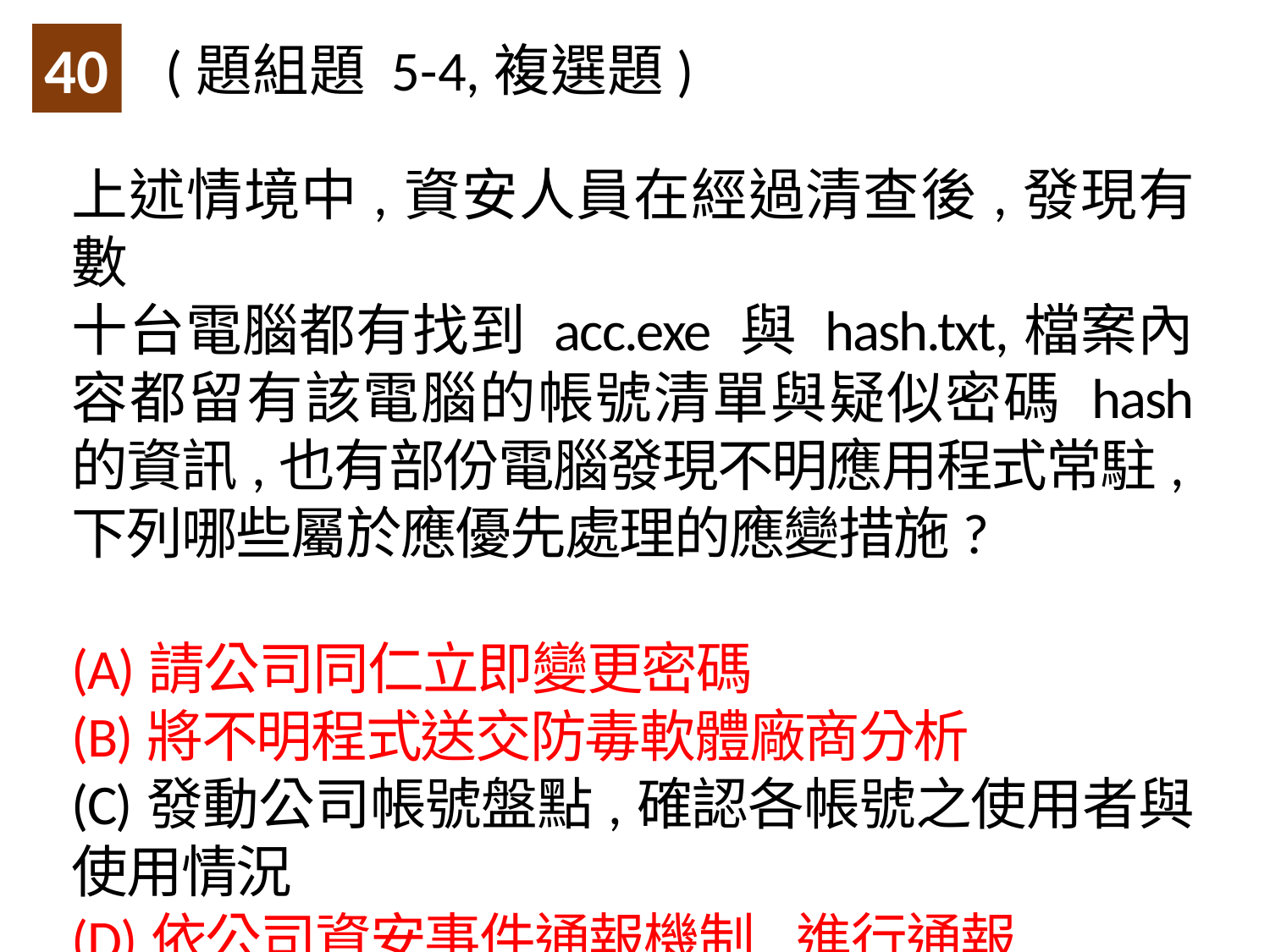

40
(題組題 5-4,複選題)
上述情境中,資安人員在經過清查後,發現有數
十台電腦都有找到 acc.exe 與 hash.txt,檔案內容都留有該電腦的帳號清單與疑似密碼 hash 的資訊,也有部份電腦發現不明應用程式常駐,下列哪些屬於應優先處理的應變措施?

(A)請公司同仁立即變更密碼
(B)將不明程式送交防毒軟體廠商分析
(C)發動公司帳號盤點,確認各帳號之使用者與使用情況
(D)依公司資安事件通報機制,進行通報